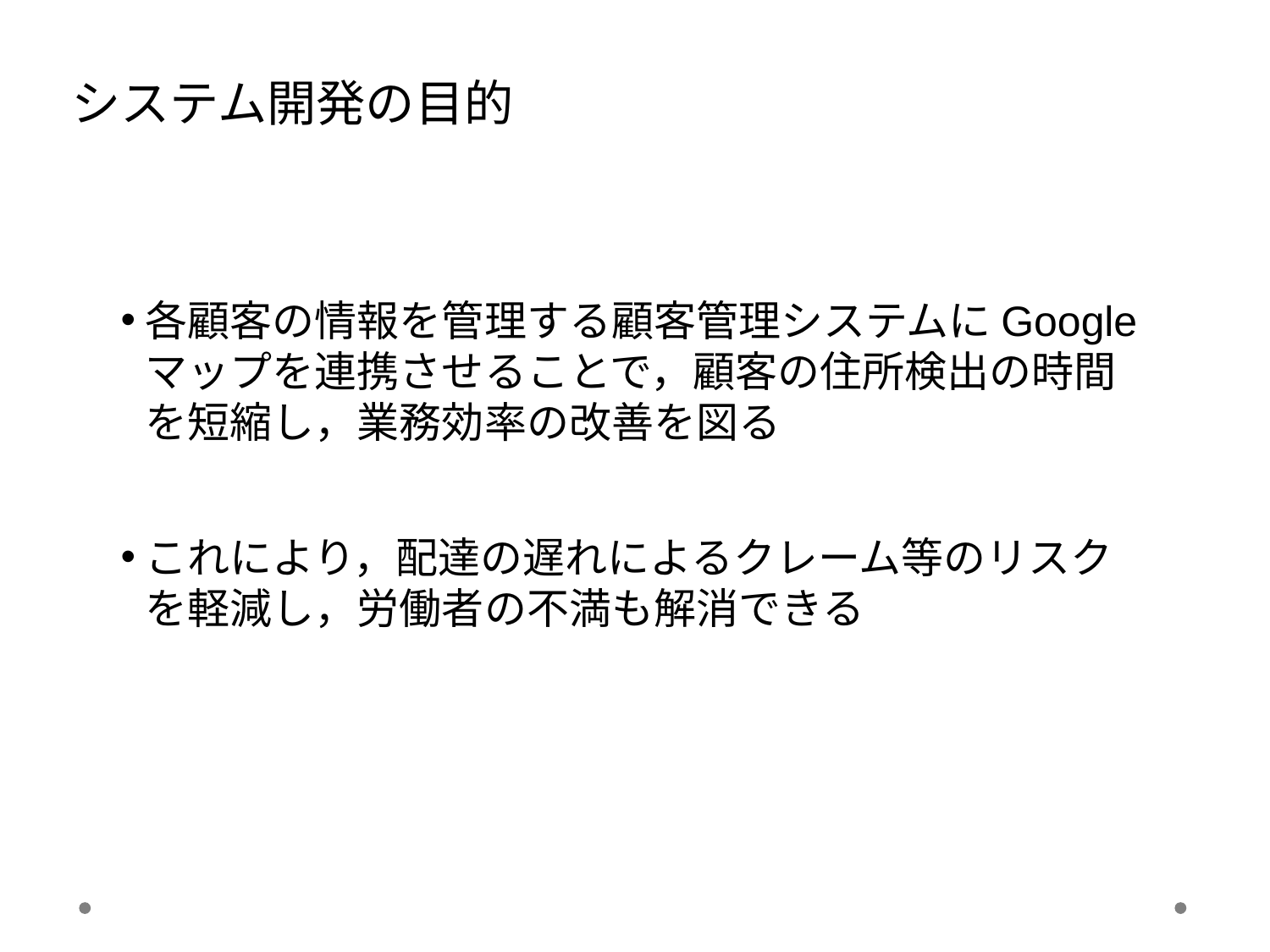

システム開発の目的
各顧客の情報を管理する顧客管理システムにGoogleマップを連携させることで，顧客の住所検出の時間を短縮し，業務効率の改善を図る

これにより，配達の遅れによるクレーム等のリスクを軽減し，労働者の不満も解消できる